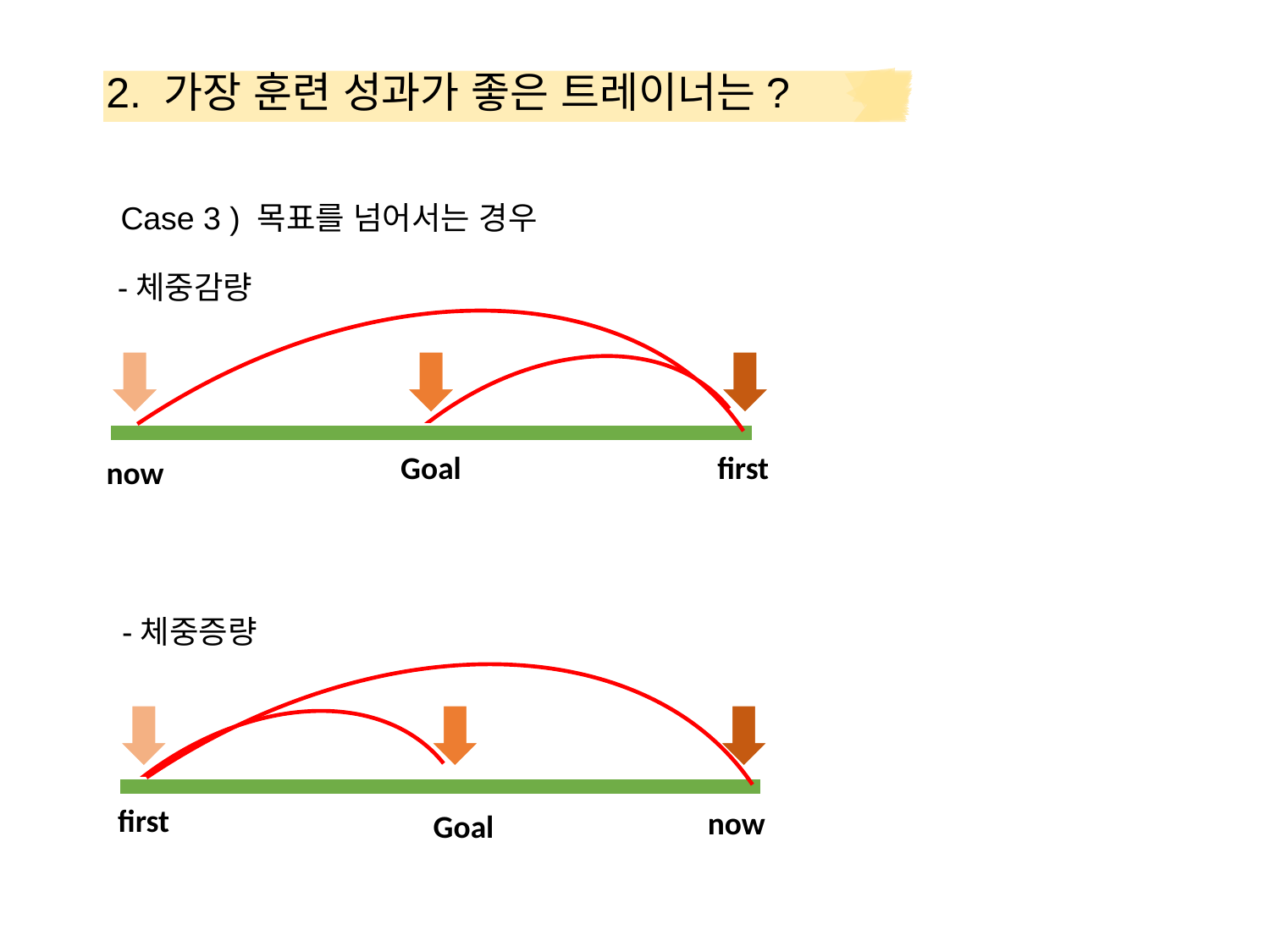

# 2. 가장 훈련 성과가 좋은 트레이너는?
Case 3 ) 목표를 넘어서는 경우
-체중감량

Goal
first
now

-체중증량

first
now
Goal